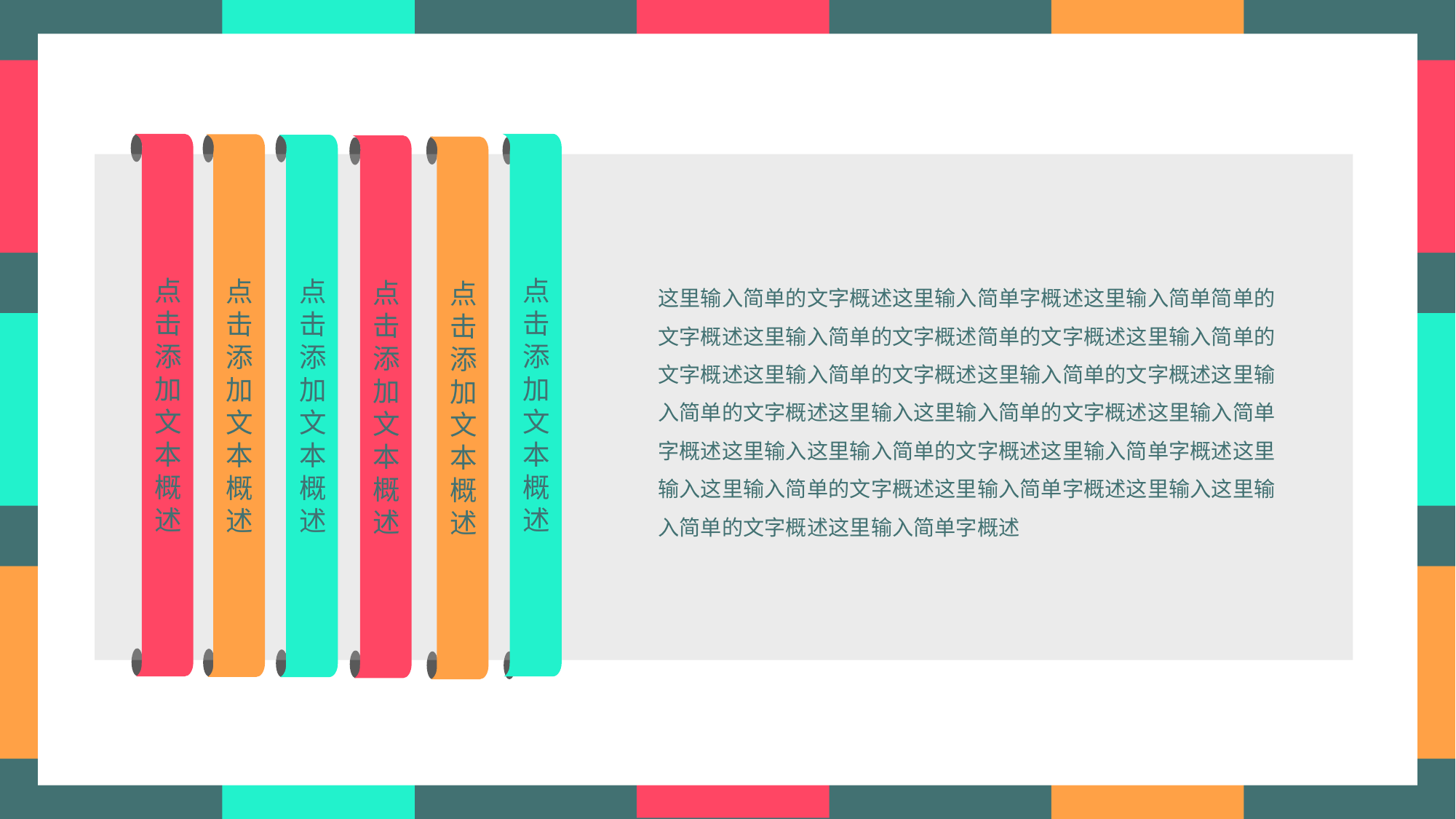

点击添加文本概述
点击添加文本概述
点击添加文本概述

点击添加文本概述
点击添加文本概述

点击添加文本概述

这里输入简单的文字概述这里输入简单字概述这里输入简单简单的文字概述这里输入简单的文字概述简单的文字概述这里输入简单的文字概述这里输入简单的文字概述这里输入简单的文字概述这里输入简单的文字概述这里输入这里输入简单的文字概述这里输入简单字概述这里输入这里输入简单的文字概述这里输入简单字概述这里输入这里输入简单的文字概述这里输入简单字概述这里输入这里输入简单的文字概述这里输入简单字概述